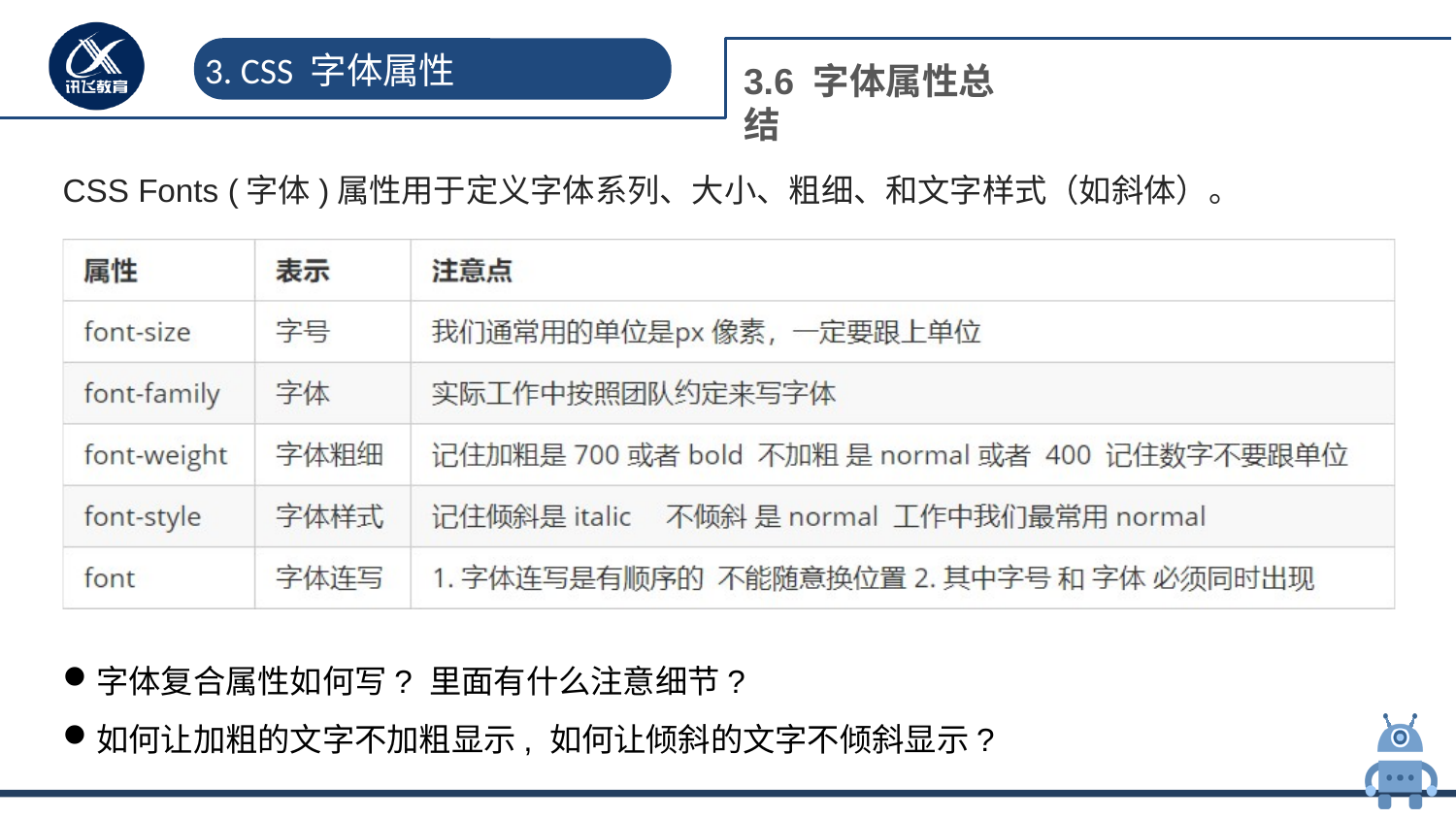

3. CSS 字体属性
3.6 字体属性总结
CSS Fonts (字体)属性用于定义字体系列、大小、粗细、和文字样式（如斜体）。

字体复合属性如何写? 里面有什么注意细节?
如何让加粗的文字不加粗显示, 如何让倾斜的文字不倾斜显示?